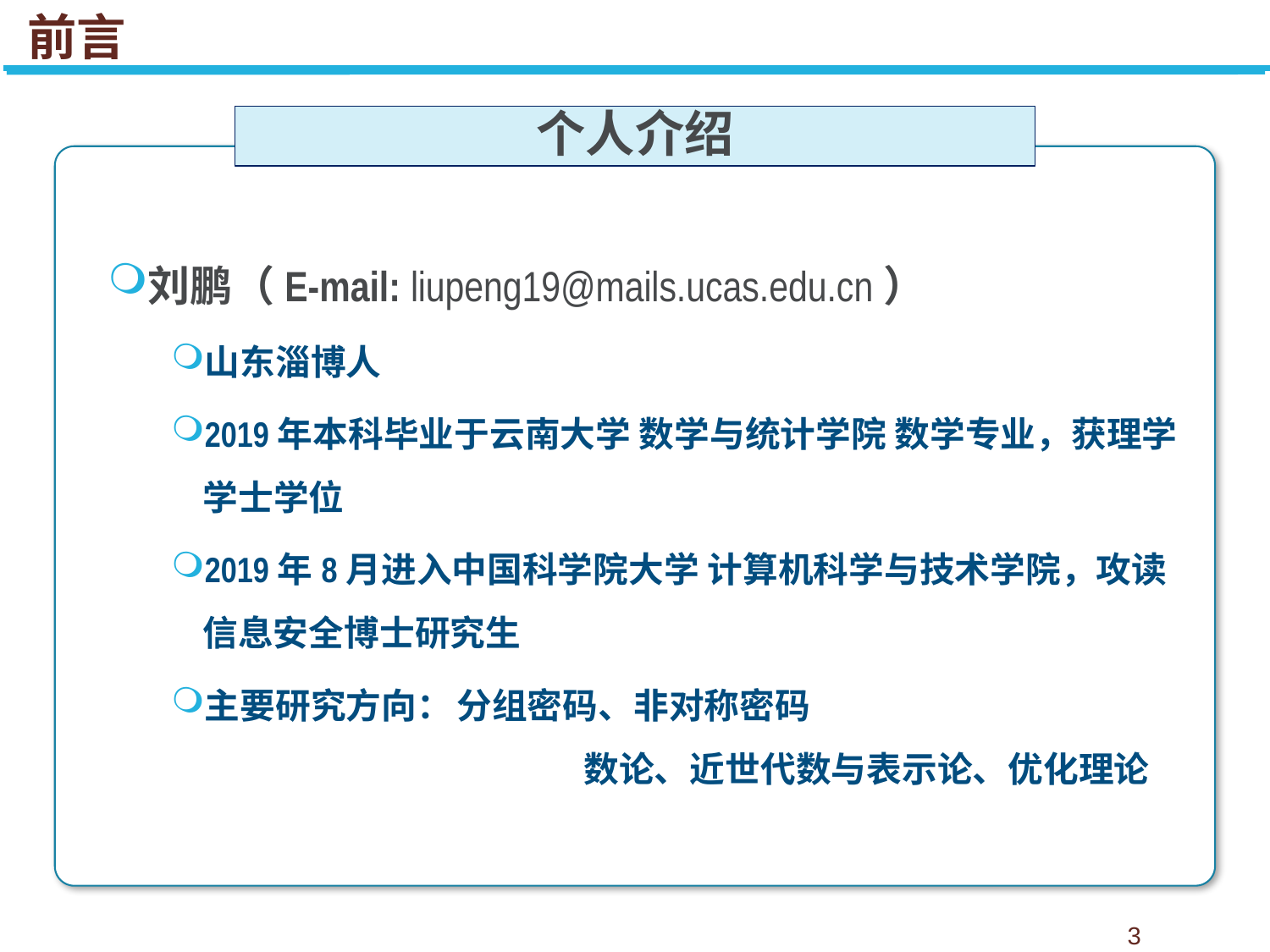

# 前言
个人介绍
刘鹏（E-mail: liupeng19@mails.ucas.edu.cn）
山东淄博人
2019年本科毕业于云南大学 数学与统计学院 数学专业，获理学学士学位
2019年8月进入中国科学院大学 计算机科学与技术学院，攻读信息安全博士研究生
主要研究方向：	分组密码、非对称密码
			数论、近世代数与表示论、优化理论

3